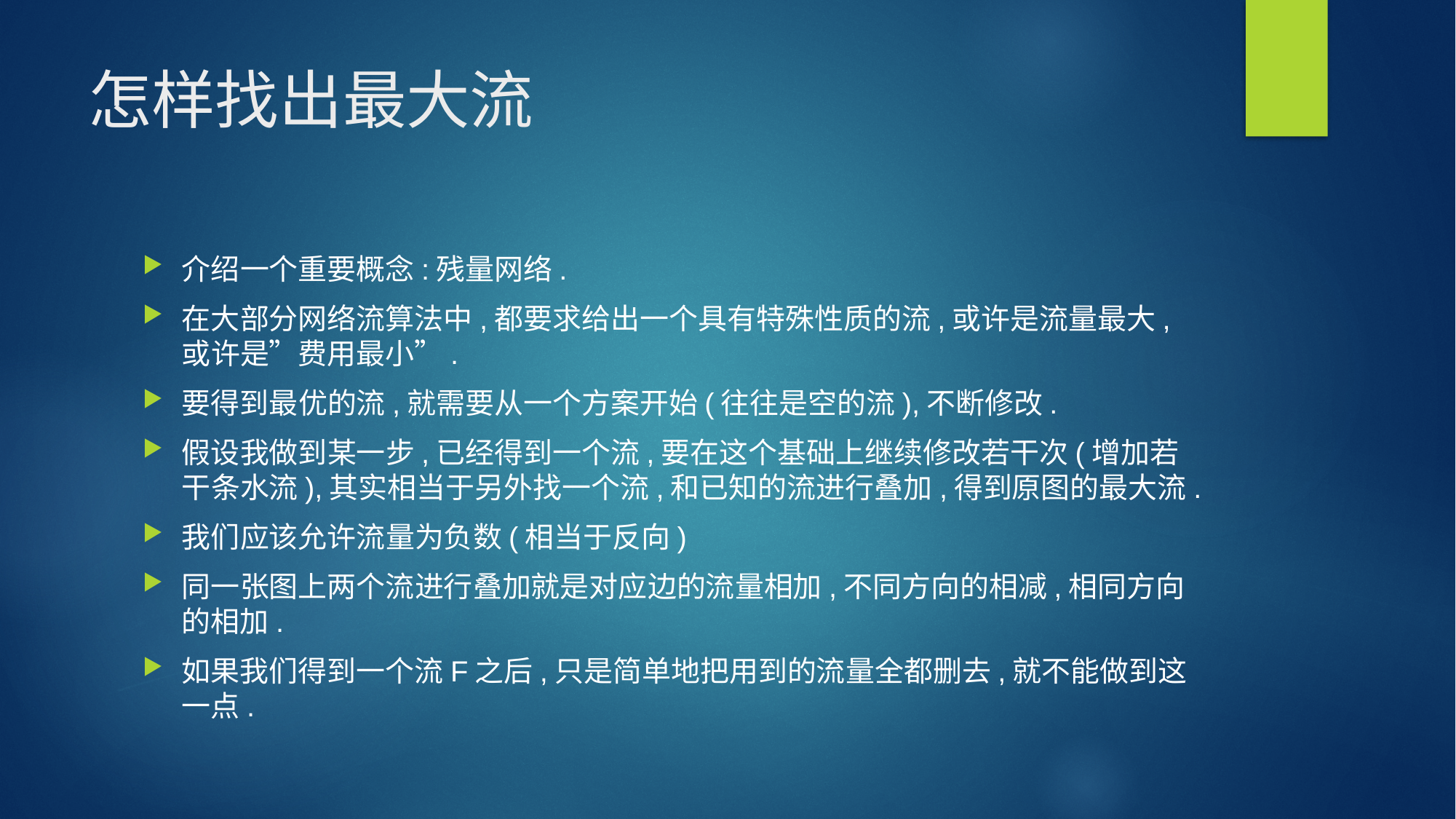

# 怎样找出最大流
介绍一个重要概念:残量网络.
在大部分网络流算法中,都要求给出一个具有特殊性质的流,或许是流量最大,或许是”费用最小”.
要得到最优的流,就需要从一个方案开始(往往是空的流),不断修改.
假设我做到某一步,已经得到一个流,要在这个基础上继续修改若干次(增加若干条水流),其实相当于另外找一个流,和已知的流进行叠加,得到原图的最大流.
我们应该允许流量为负数(相当于反向)
同一张图上两个流进行叠加就是对应边的流量相加,不同方向的相减,相同方向的相加.
如果我们得到一个流F之后,只是简单地把用到的流量全都删去,就不能做到这一点.